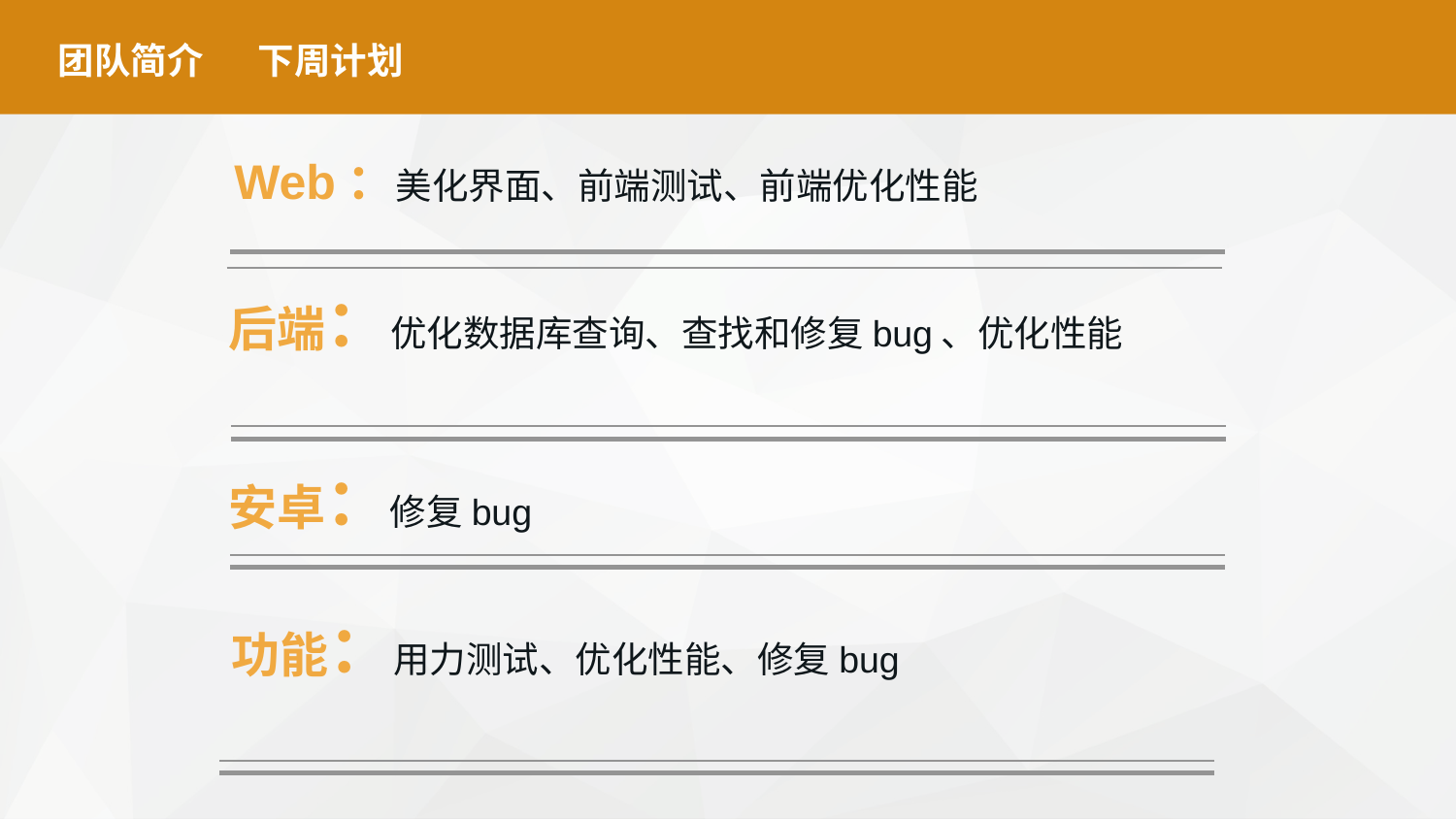

团队简介
下周计划
Web：美化界面、前端测试、前端优化性能
后端：优化数据库查询、查找和修复bug、优化性能
安卓：修复bug
功能：用力测试、优化性能、修复bug